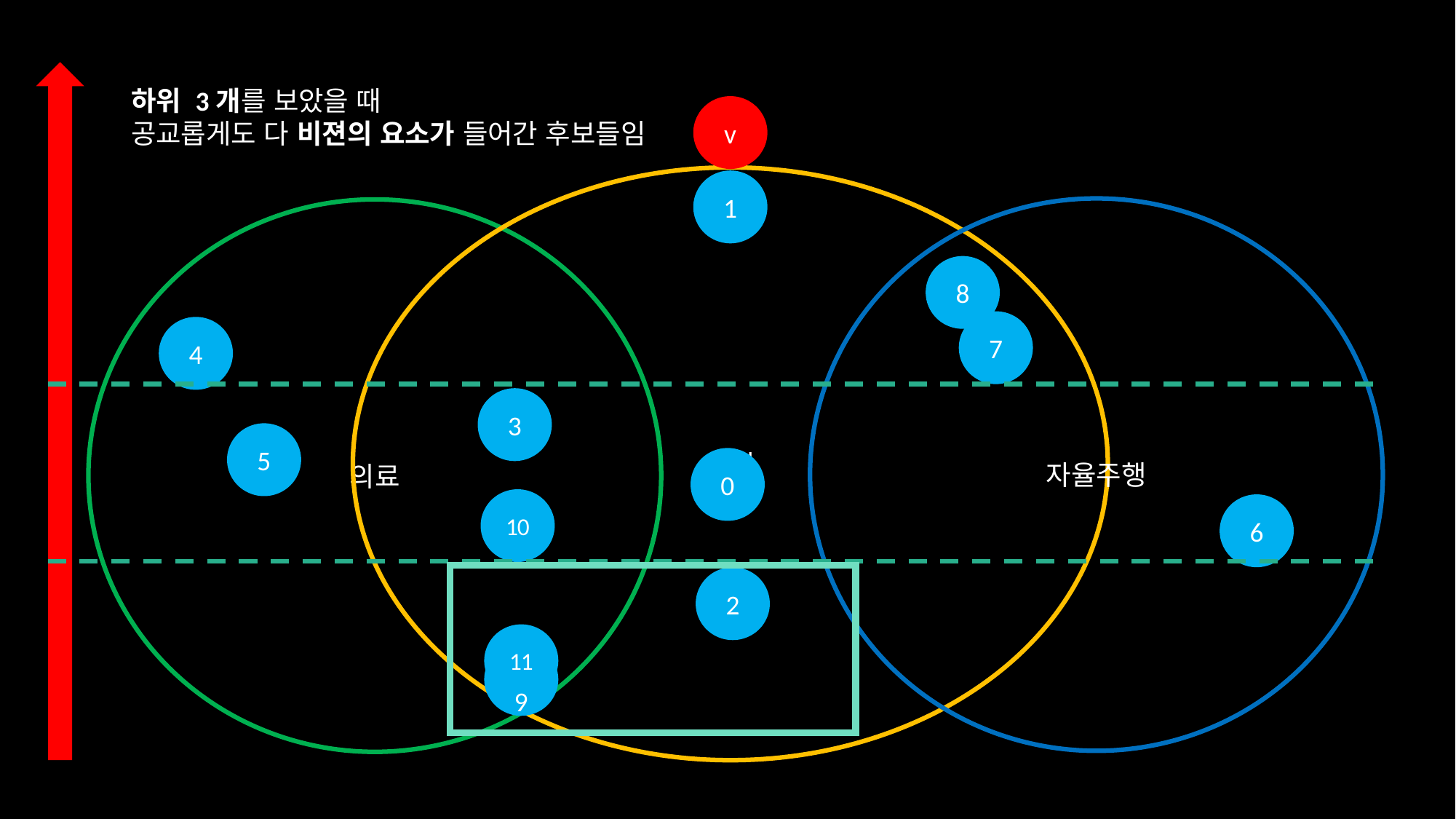

하위 3개를 보았을 때
공교롭게도 다 비젼의 요소가 들어간 후보들임
v
비젼
1
자율주행
의료
8
7
4
3
5
0
10
6

2
11
9
9